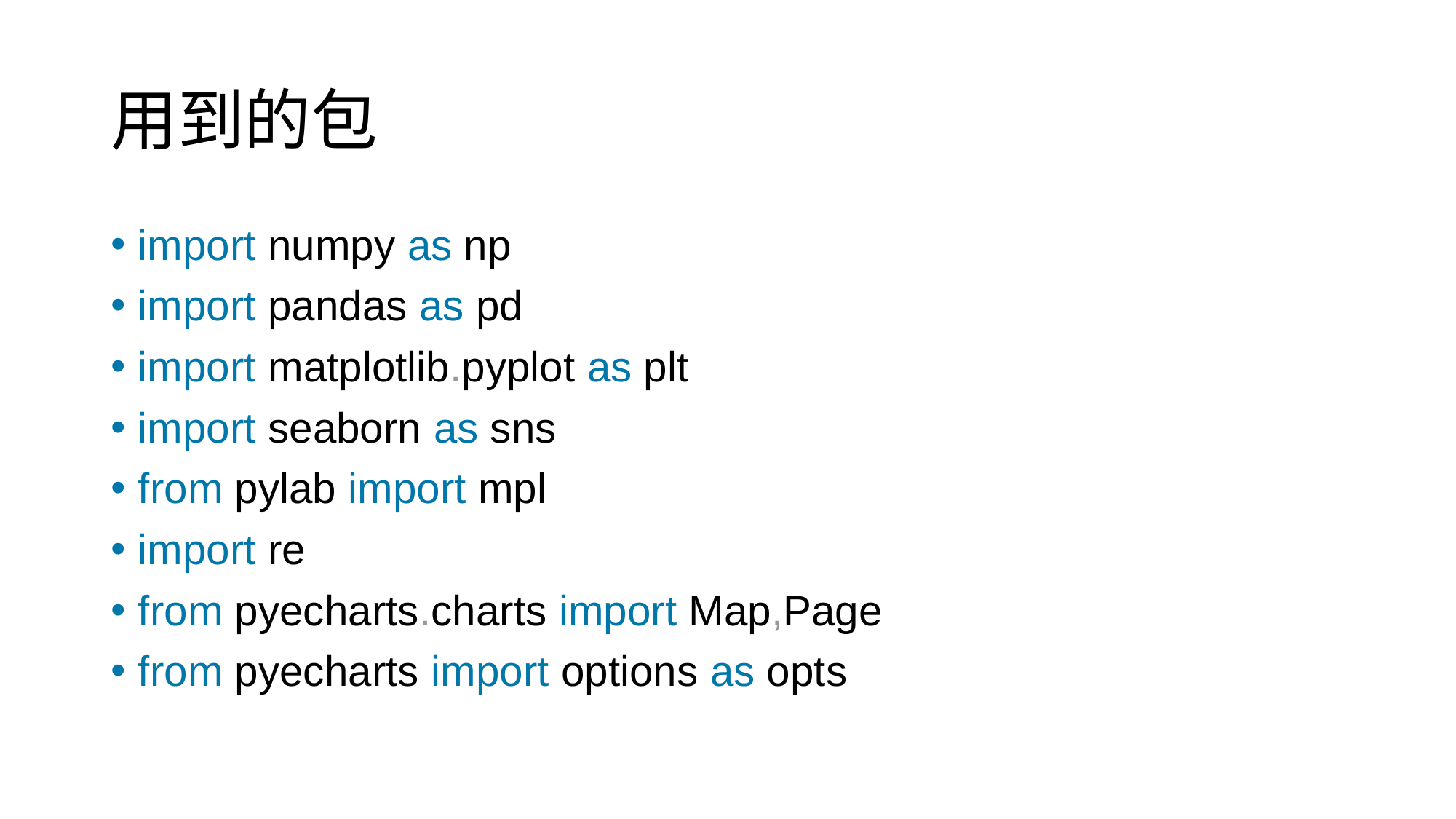

# 用到的包
import numpy as np
import pandas as pd
import matplotlib.pyplot as plt
import seaborn as sns
from pylab import mpl
import re
from pyecharts.charts import Map,Page
from pyecharts import options as opts